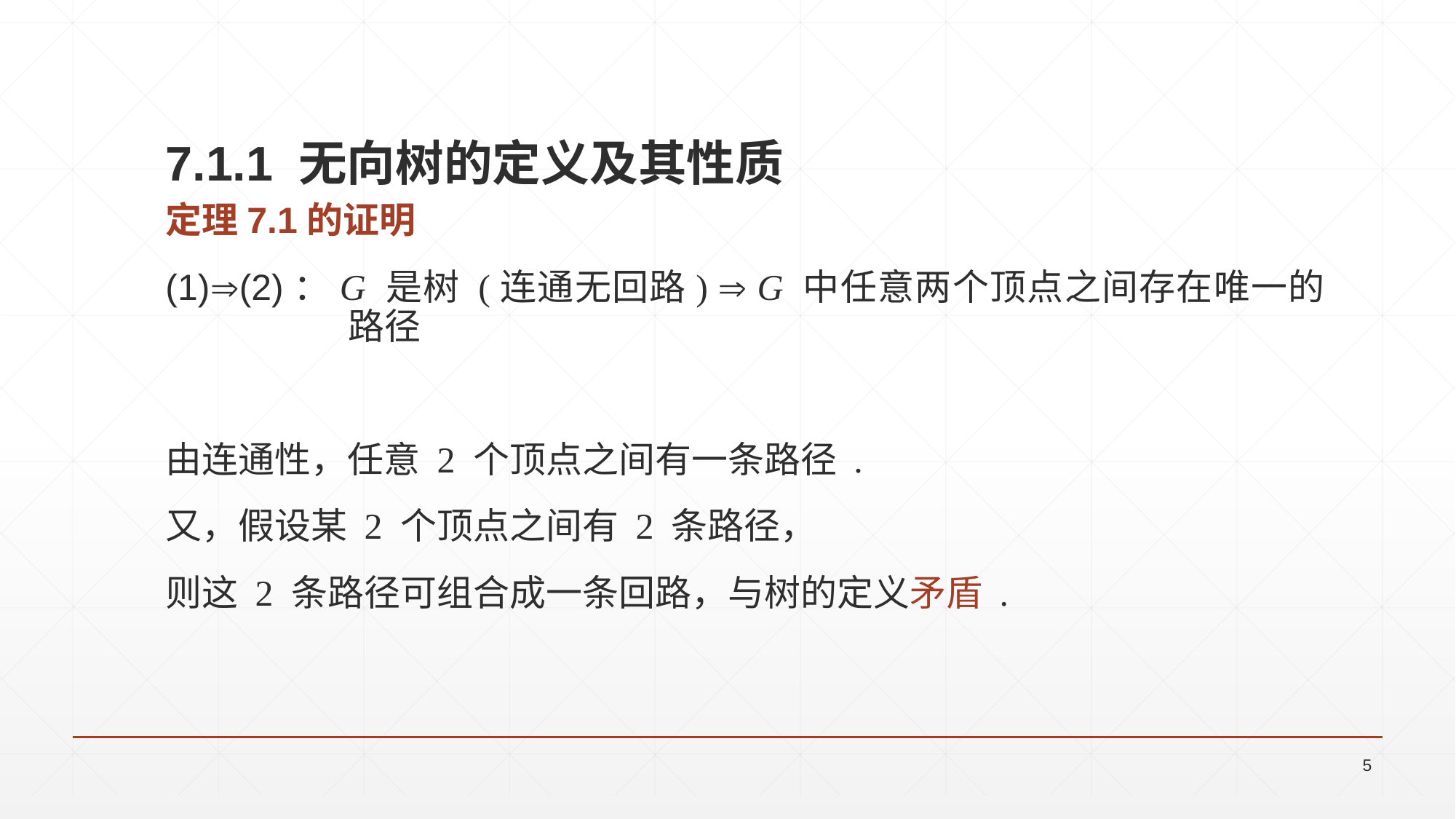

# 7.1.1 无向树的定义及其性质
定理7.1的证明
(1)⇒(2)：G 是树 (连通无回路) ⇒ G 中任意两个顶点之间存在唯一的路径

由连通性，任意 2 个顶点之间有一条路径 .
又，假设某 2 个顶点之间有 2 条路径，
则这 2 条路径可组合成一条回路，与树的定义矛盾 .
5